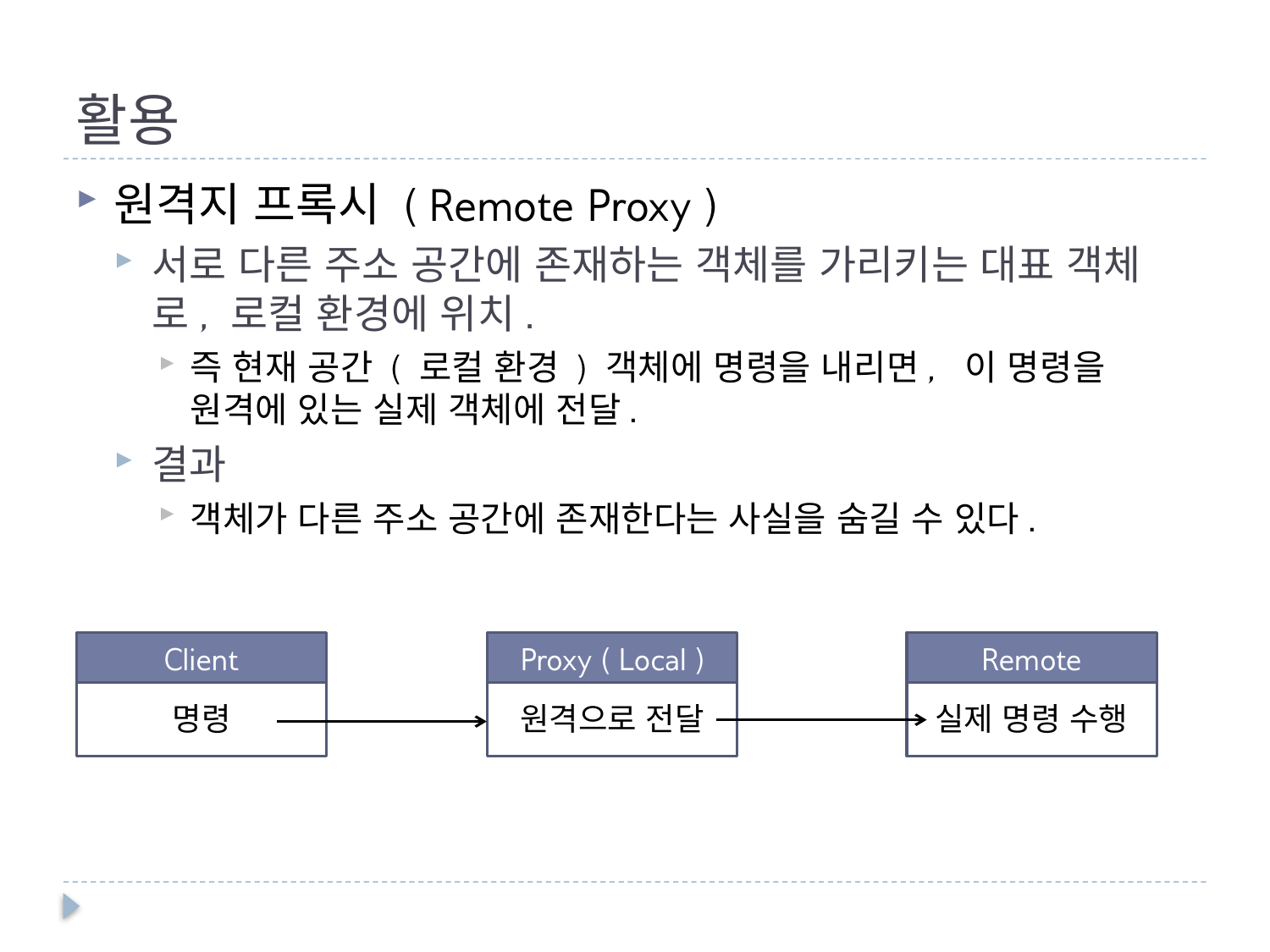

# 활용
원격지 프록시 ( Remote Proxy )
서로 다른 주소 공간에 존재하는 객체를 가리키는 대표 객체로, 로컬 환경에 위치.
즉 현재 공간 ( 로컬 환경 ) 객체에 명령을 내리면,  이 명령을 원격에 있는 실제 객체에 전달.
결과
객체가 다른 주소 공간에 존재한다는 사실을 숨길 수 있다.

Client

명령
Proxy ( Local )

원격으로 전달
Remote

실제 명령 수행